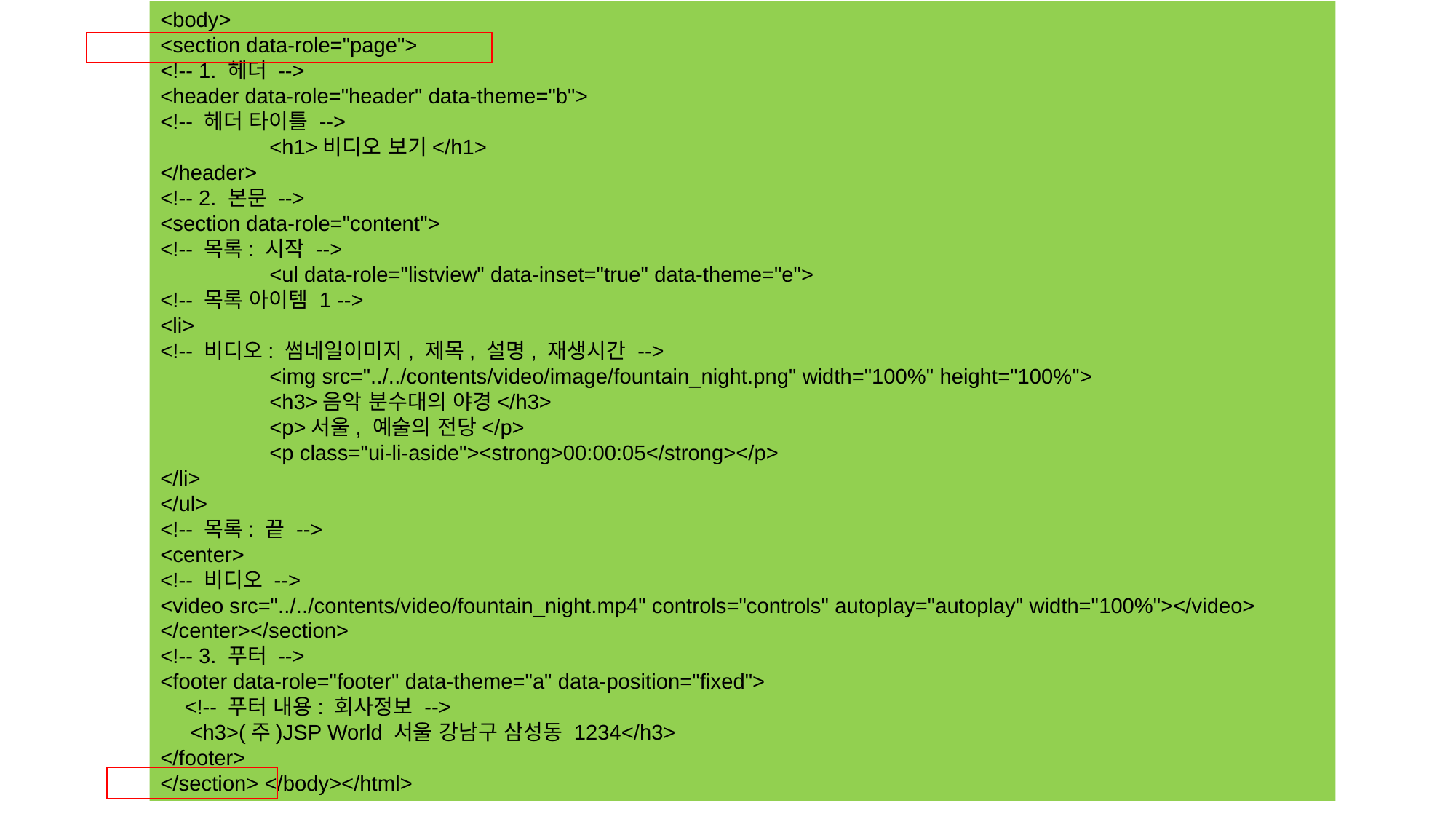

<body>
<section data-role="page">
<!-- 1. 헤더 -->
<header data-role="header" data-theme="b">
<!-- 헤더 타이틀 -->
	<h1>비디오 보기</h1>
</header>
<!-- 2. 본문 -->
<section data-role="content">
<!-- 목록: 시작 -->
	<ul data-role="listview" data-inset="true" data-theme="e">
<!-- 목록 아이템 1 -->
<li>
<!-- 비디오: 썸네일이미지, 제목, 설명, 재생시간 -->
	<img src="../../contents/video/image/fountain_night.png" width="100%" height="100%">
	<h3>음악 분수대의 야경</h3>
	<p>서울, 예술의 전당</p>
	<p class="ui-li-aside"><strong>00:00:05</strong></p>
</li>
</ul>
<!-- 목록: 끝 -->
<center>
<!-- 비디오 -->
<video src="../../contents/video/fountain_night.mp4" controls="controls" autoplay="autoplay" width="100%"></video>
</center></section>
<!-- 3. 푸터 -->
<footer data-role="footer" data-theme="a" data-position="fixed">
    <!-- 푸터 내용: 회사정보 -->
     <h3>(주)JSP World 서울 강남구 삼성동 1234</h3>
</footer>
</section> </body></html>